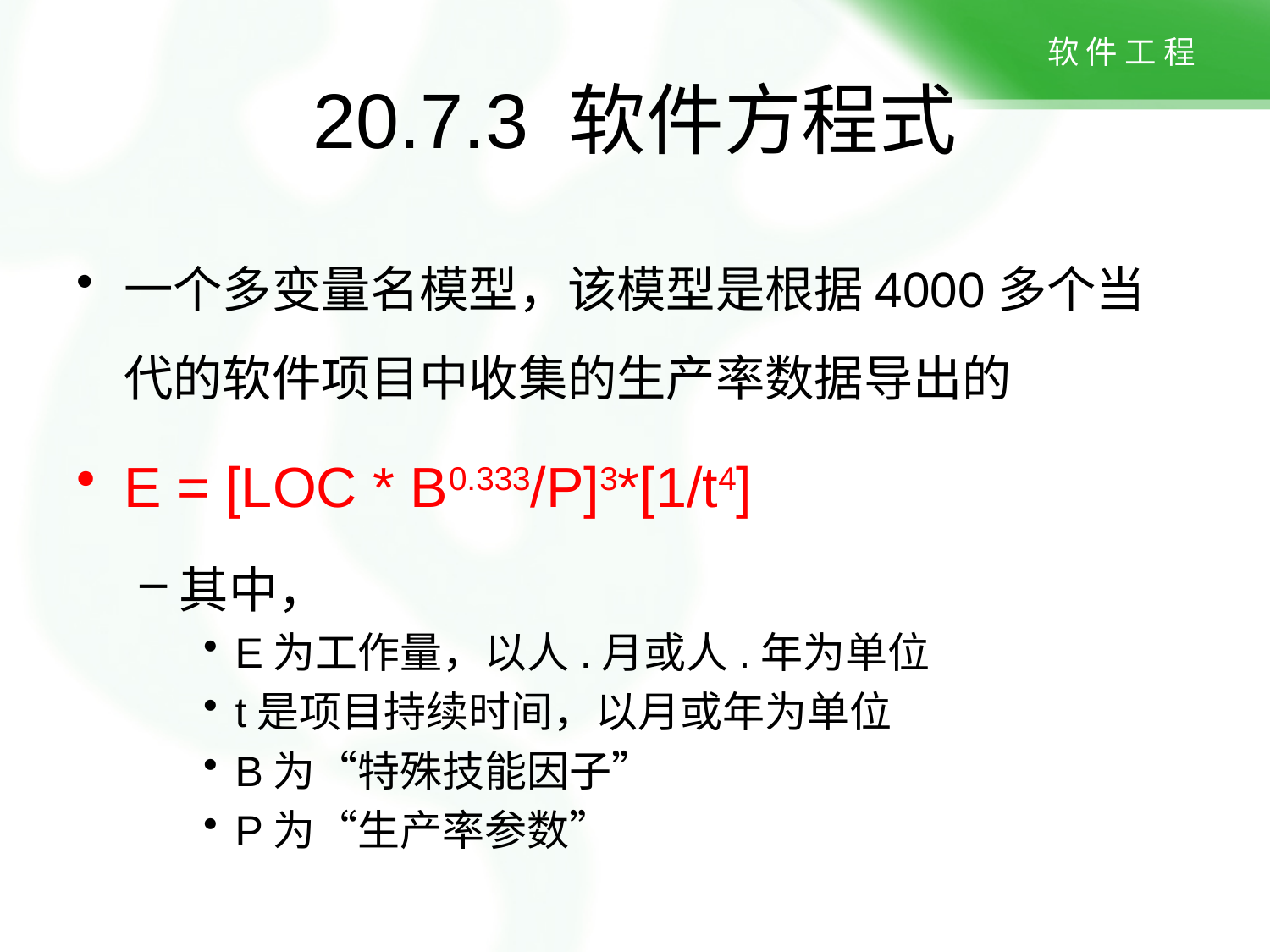

# 20.7.3 软件方程式
一个多变量名模型，该模型是根据4000多个当代的软件项目中收集的生产率数据导出的
E = [LOC * B0.333/P]3*[1/t4]
其中，
E为工作量，以人.月或人.年为单位
t是项目持续时间，以月或年为单位
B为“特殊技能因子”
P为“生产率参数”